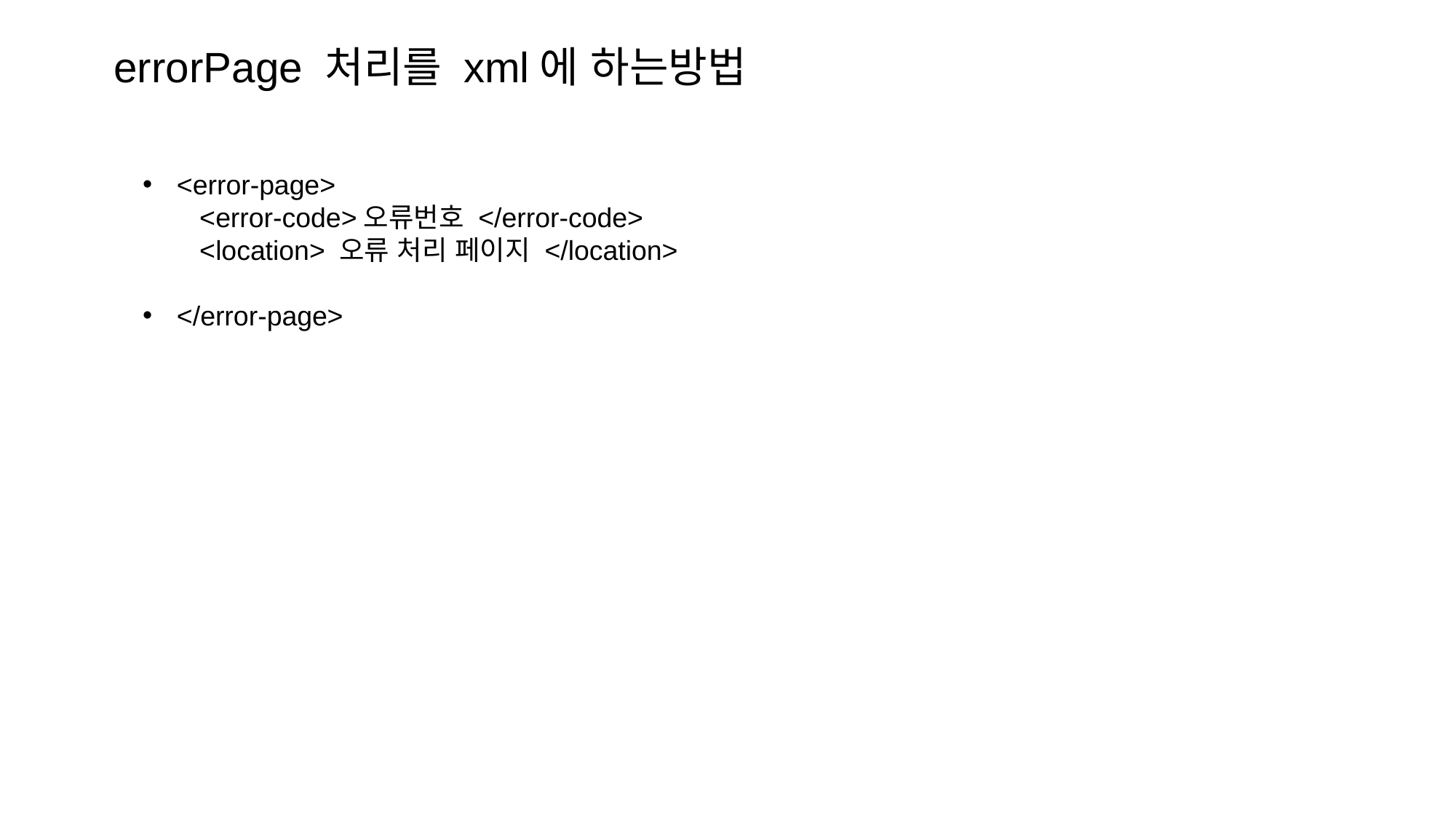

errorPage 처리를 xml에 하는방법
<error-page>
   <error-code>오류번호 </error-code>
   <location> 오류 처리 페이지 </location>

</error-page>